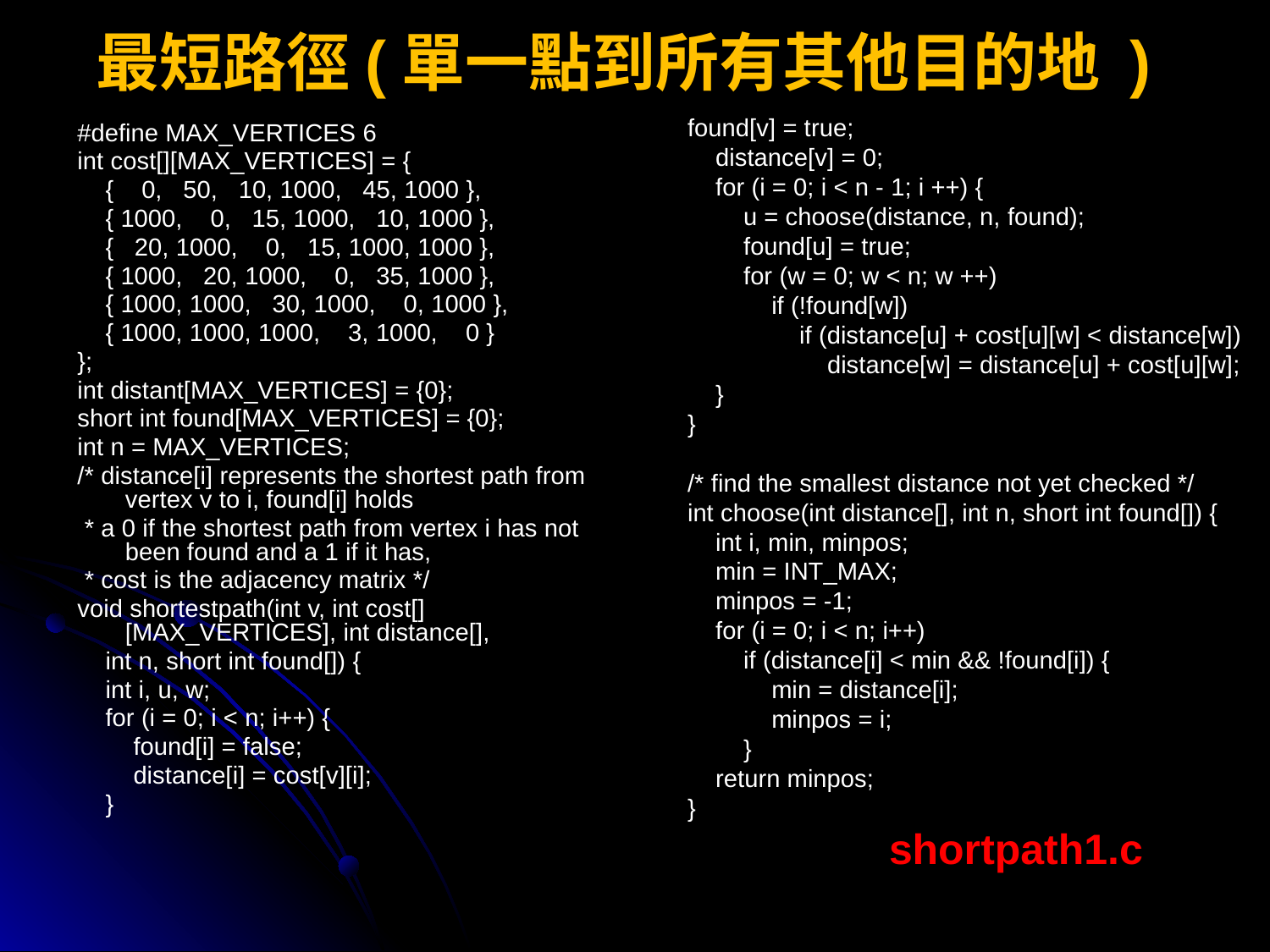

最短路徑(單一點到所有其他目的地 )
found[v] = true;
    distance[v] = 0;
    for (i = 0; i < n - 1; i ++) {
        u = choose(distance, n, found);
        found[u] = true;
        for (w = 0; w < n; w ++)
            if (!found[w])
                if (distance[u] + cost[u][w] < distance[w])
                    distance[w] = distance[u] + cost[u][w];
    }
}

/* find the smallest distance not yet checked */
int choose(int distance[], int n, short int found[]) {
    int i, min, minpos;
    min = INT_MAX;
    minpos = -1;
    for (i = 0; i < n; i++)
        if (distance[i] < min && !found[i]) {
            min = distance[i];
            minpos = i;
        }
    return minpos;
}
#define MAX_VERTICES 6
int cost[][MAX_VERTICES] = {
    {    0,   50,   10, 1000,   45, 1000 },
    { 1000,    0,   15, 1000,   10, 1000 },
    {   20, 1000,    0,   15, 1000, 1000 },
    { 1000,   20, 1000,    0,   35, 1000 },
    { 1000, 1000,   30, 1000,    0, 1000 },
    { 1000, 1000, 1000,    3, 1000,    0 }
};
int distant[MAX_VERTICES] = {0};
short int found[MAX_VERTICES] = {0};
int n = MAX_VERTICES;
/* distance[i] represents the shortest path from vertex v to i, found[i] holds
 * a 0 if the shortest path from vertex i has not been found and a 1 if it has,
 * cost is the adjacency matrix */
void shortestpath(int v, int cost[][MAX_VERTICES], int distance[],
    int n, short int found[]) {
    int i, u, w;
    for (i = 0; i < n; i++) {
        found[i] = false;
        distance[i] = cost[v][i];
    }
shortpath1.c